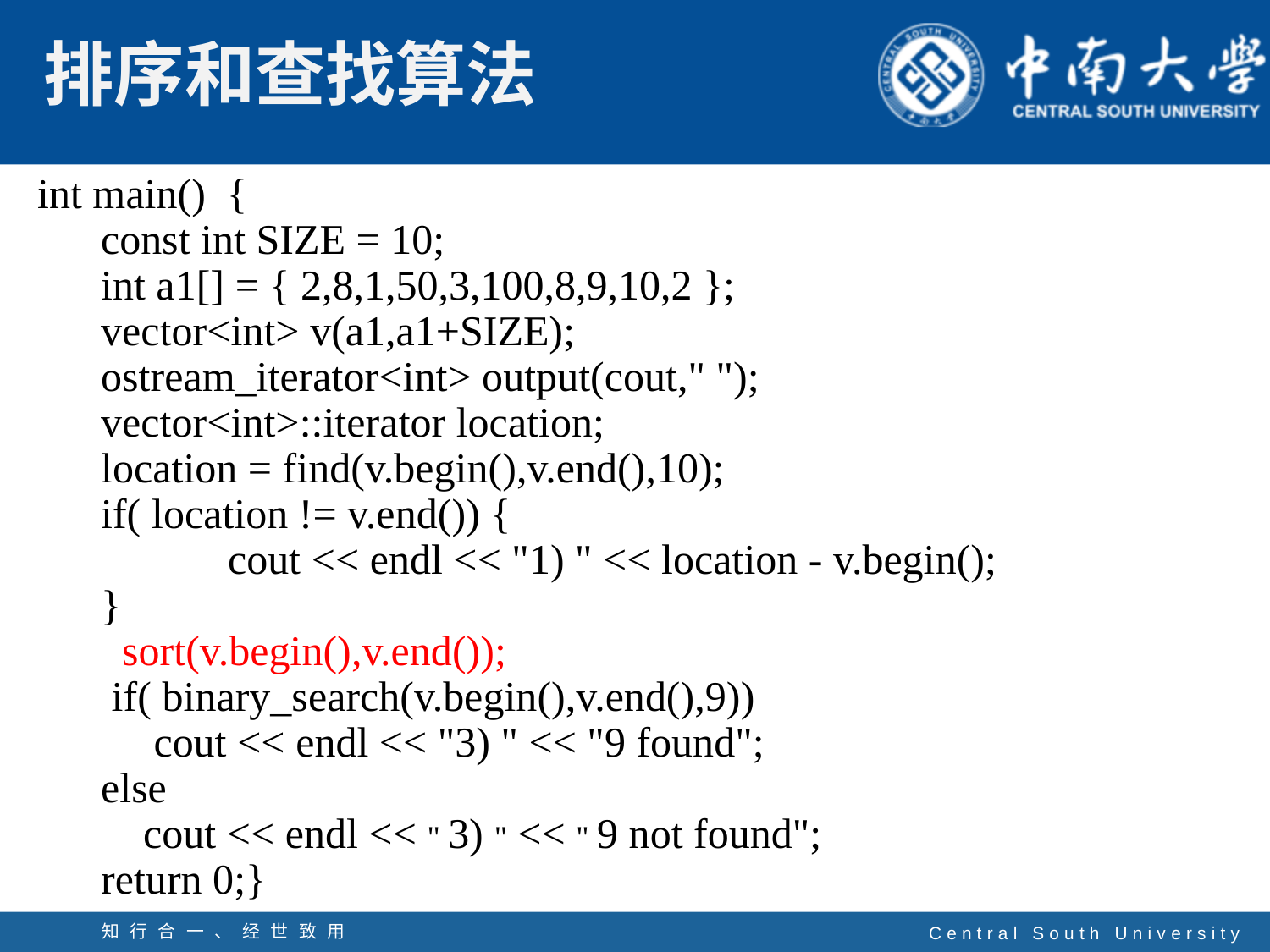

int main()  {
	const int SIZE = 10;
	int a1[] = { 2,8,1,50,3,100,8,9,10,2 };
	vector<int> v(a1,a1+SIZE);
	ostream_iterator<int> output(cout," ");
	vector<int>::iterator location;
	location = find(v.begin(),v.end(),10);
	if( location != v.end()) {
		cout << endl << "1) " << location - v.begin();
	}
	  sort(v.begin(),v.end());
       if( binary_search(v.begin(),v.end(),9))
           cout << endl << "3) " << "9 found";
      else
	    cout << endl << " 3) " << " 9 not found";
      return 0;}

知行合一、经世致用
自强不息 厚德载物
Central South University
41